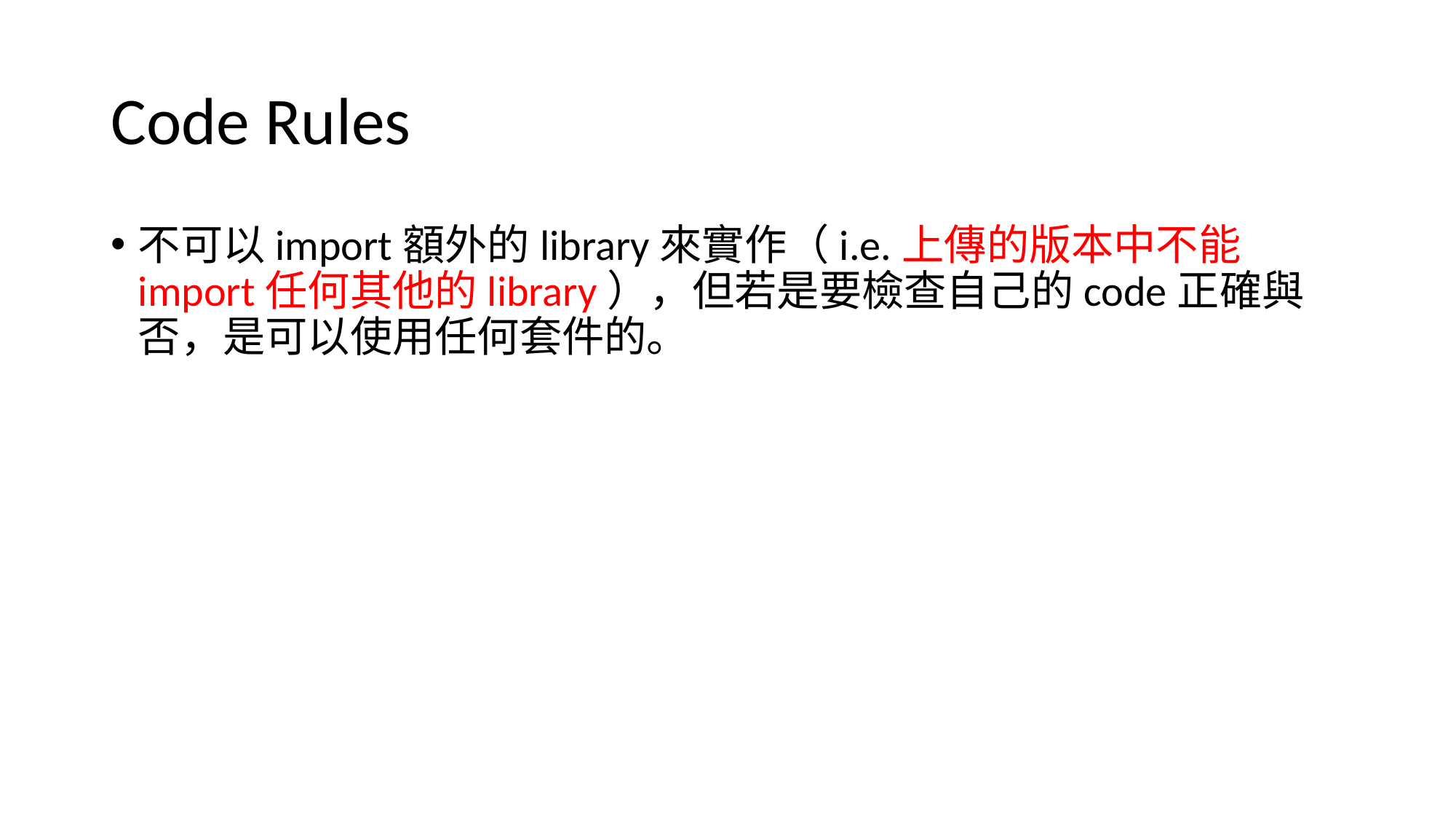

# Code Rules
不可以import額外的library來實作（i.e.上傳的版本中不能import任何其他的library），但若是要檢查自己的code正確與否，是可以使用任何套件的。